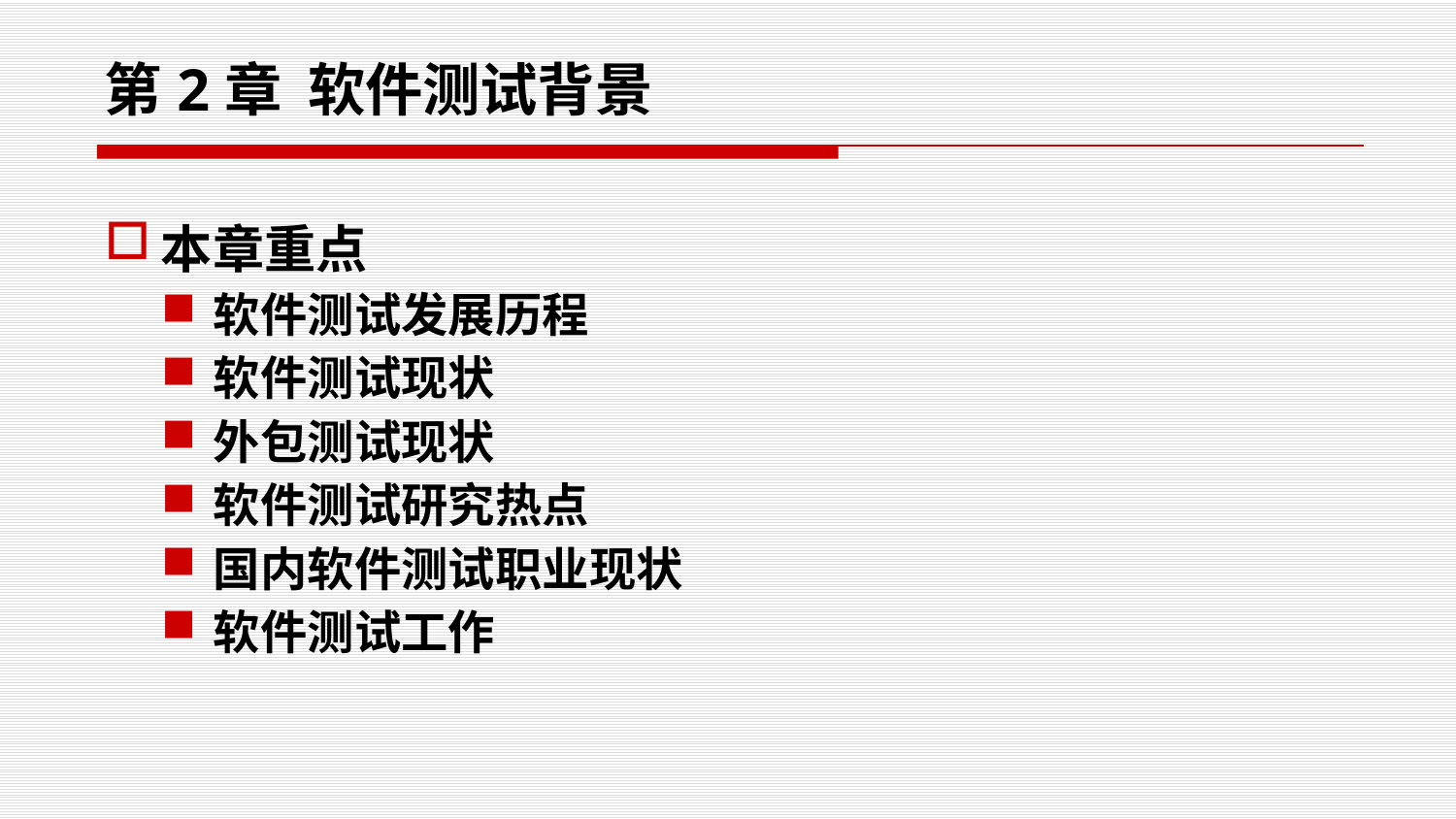

# 第2章  软件测试背景
本章重点
软件测试发展历程
软件测试现状
外包测试现状
软件测试研究热点
国内软件测试职业现状
软件测试工作